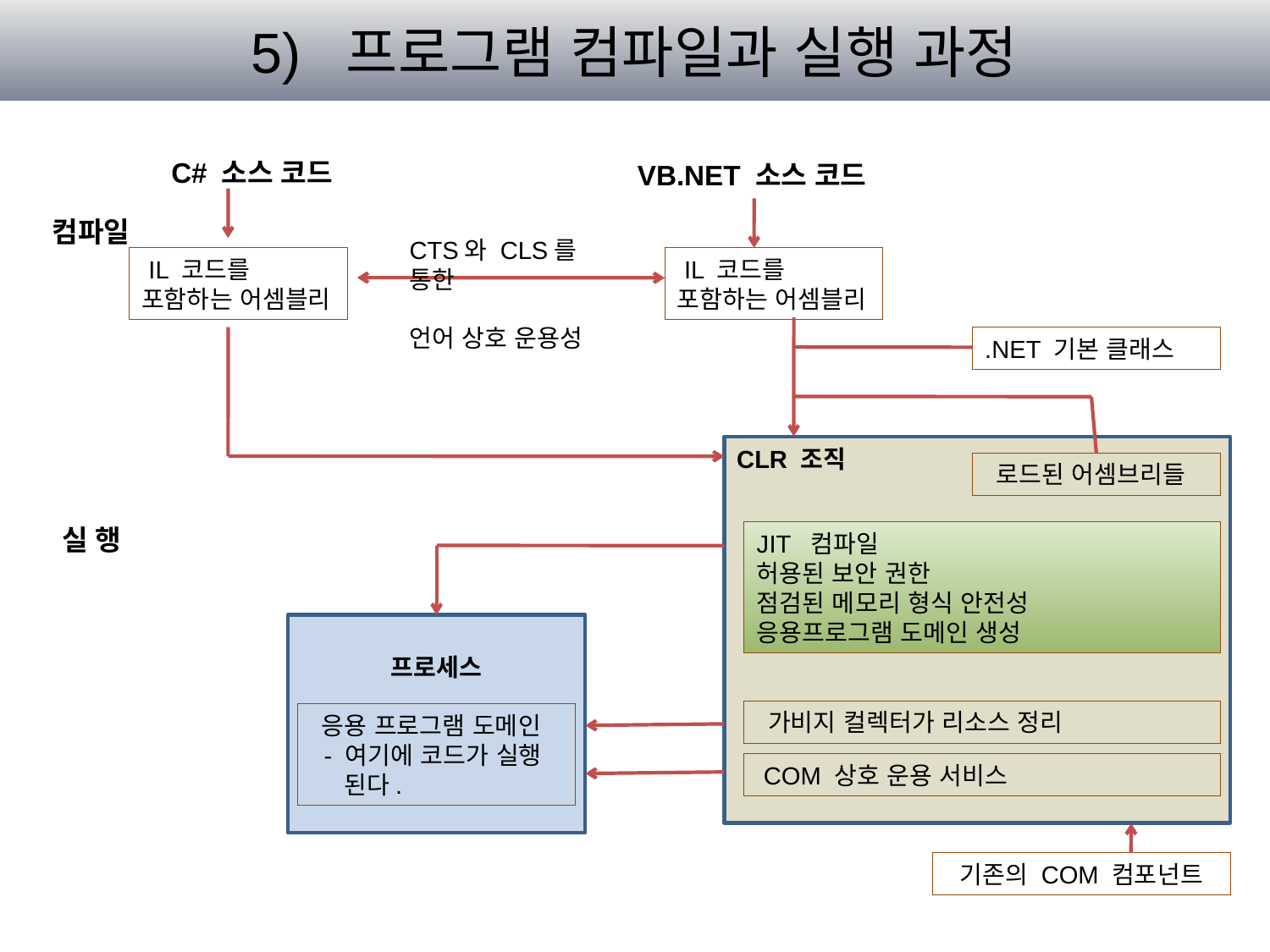

# 5)  프로그램 컴파일과 실행 과정

C# 소스 코드
VB.NET 소스 코드
컴파일
CTS와 CLS를 통한

언어 상호 운용성
 IL 코드를 포함하는 어셈블리
 IL 코드를 포함하는 어셈블리
.NET 기본 클래스
CLR 조직

 로드된 어셈브리들
실 행
JIT  컴파일
허용된 보안 권한
점검된 메모리 형식 안전성
응용프로그램 도메인 생성
프로세스

 가비지 컬렉터가 리소스 정리
 응용 프로그램 도메인
  - 여기에 코드가 실행
    된다.
 COM 상호 운용 서비스
기존의 COM 컴포넌트